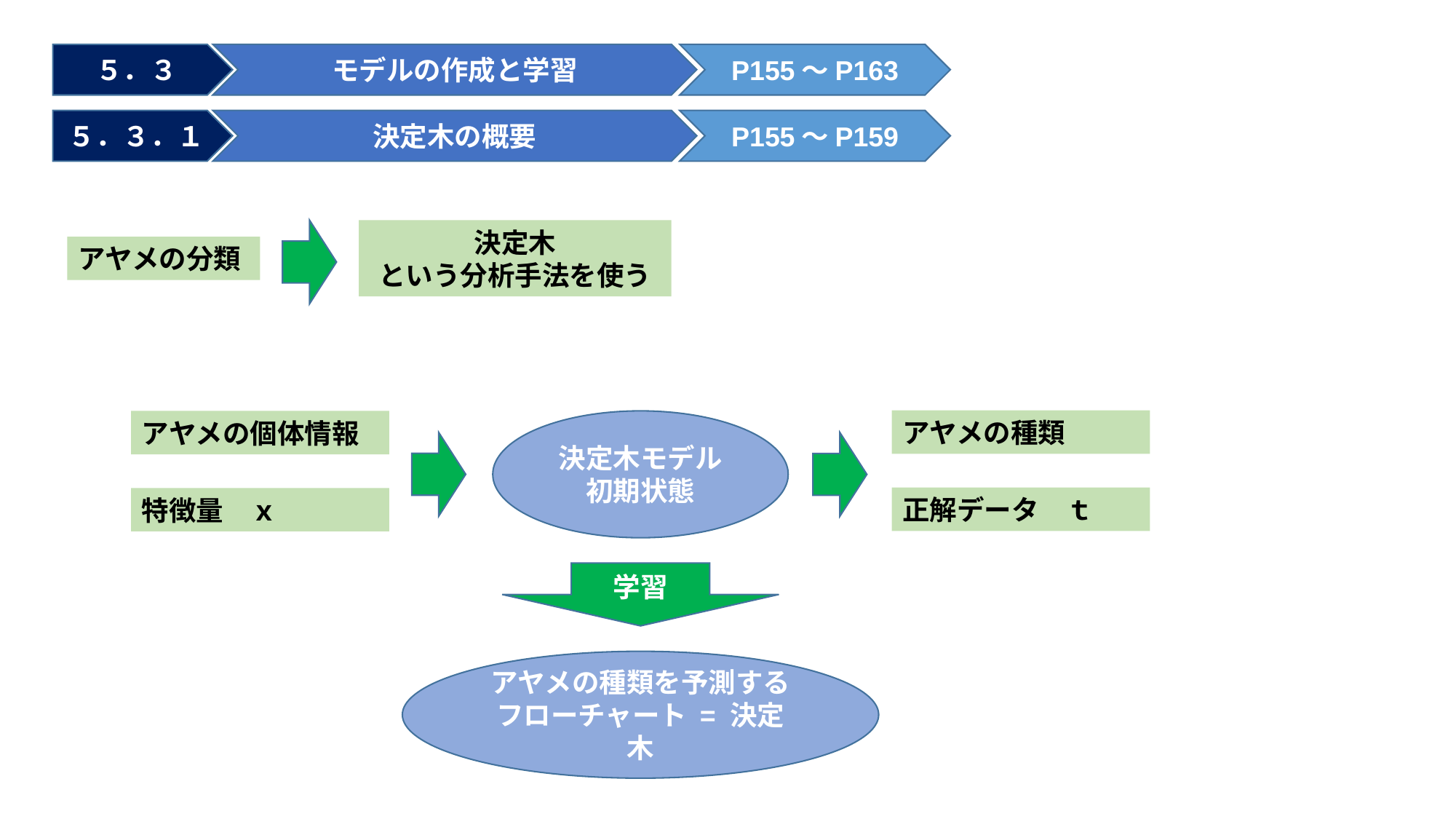

５．３
モデルの作成と学習
P155～P163
５．３．１
決定木の概要
P155～P159

決定木
という分析手法を使う
アヤメの分類
アヤメの種類
アヤメの個体情報
決定木モデル
初期状態

正解データ　ｔ
特徴量　ｘ
学習
アヤメの種類を予測する
フローチャート = 決定木